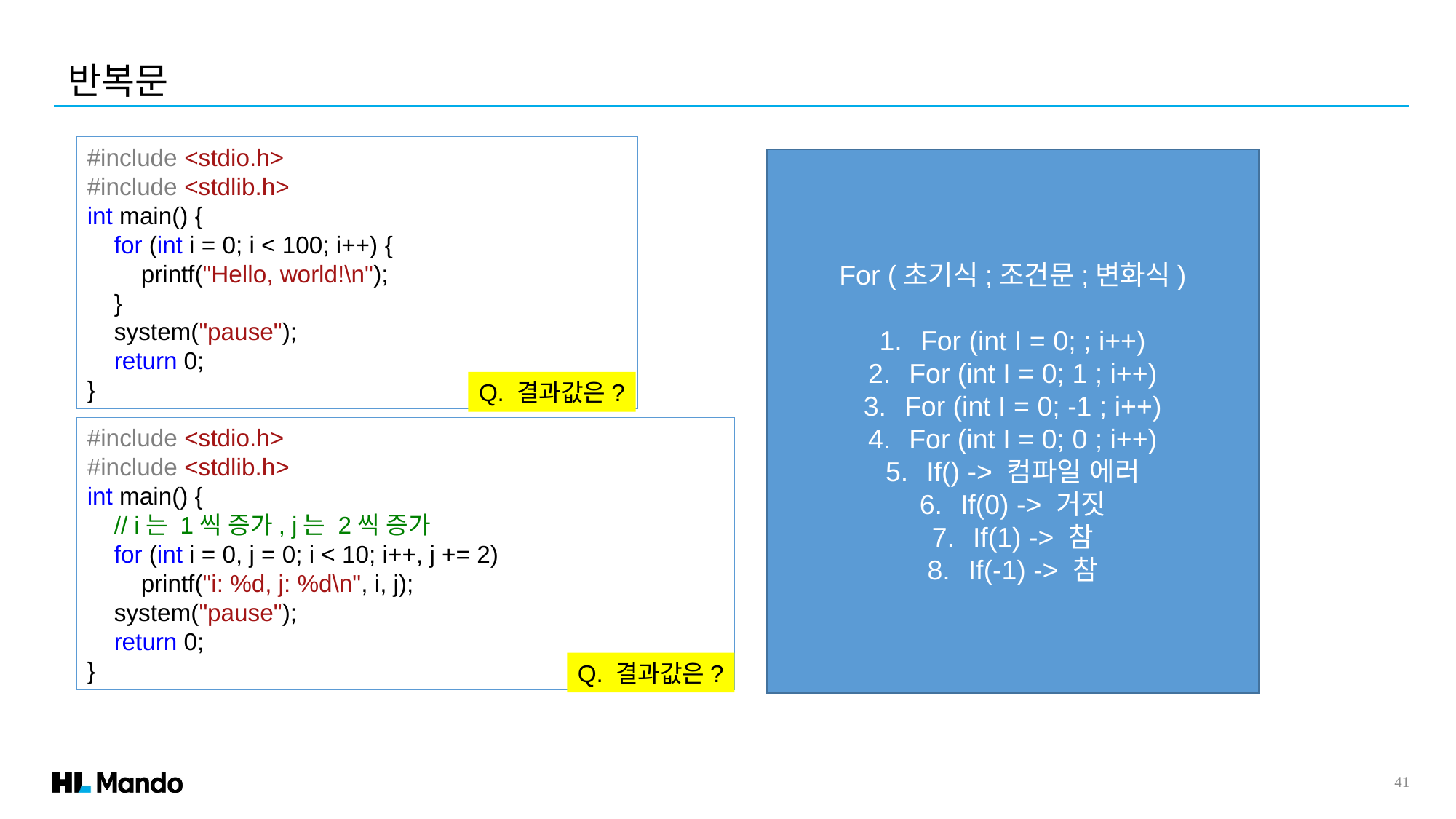

반복문
#include <stdio.h>
#include <stdlib.h>
int main() {
    for (int i = 0; i < 100; i++) {
        printf("Hello, world!\n");
    }
    system("pause");
    return 0;
}
For (초기식;조건문;변화식)

For (int I = 0; ; i++)
For (int I = 0; 1 ; i++)
For (int I = 0; -1 ; i++)
For (int I = 0; 0 ; i++)
If() -> 컴파일 에러
If(0) -> 거짓
If(1) -> 참
If(-1) -> 참
Q. 결과값은?
#include <stdio.h>
#include <stdlib.h>
int main() {
    // i는 1씩 증가, j는 2씩 증가
    for (int i = 0, j = 0; i < 10; i++, j += 2)
        printf("i: %d, j: %d\n", i, j);
    system("pause");
    return 0;
}
Q. 결과값은?
41